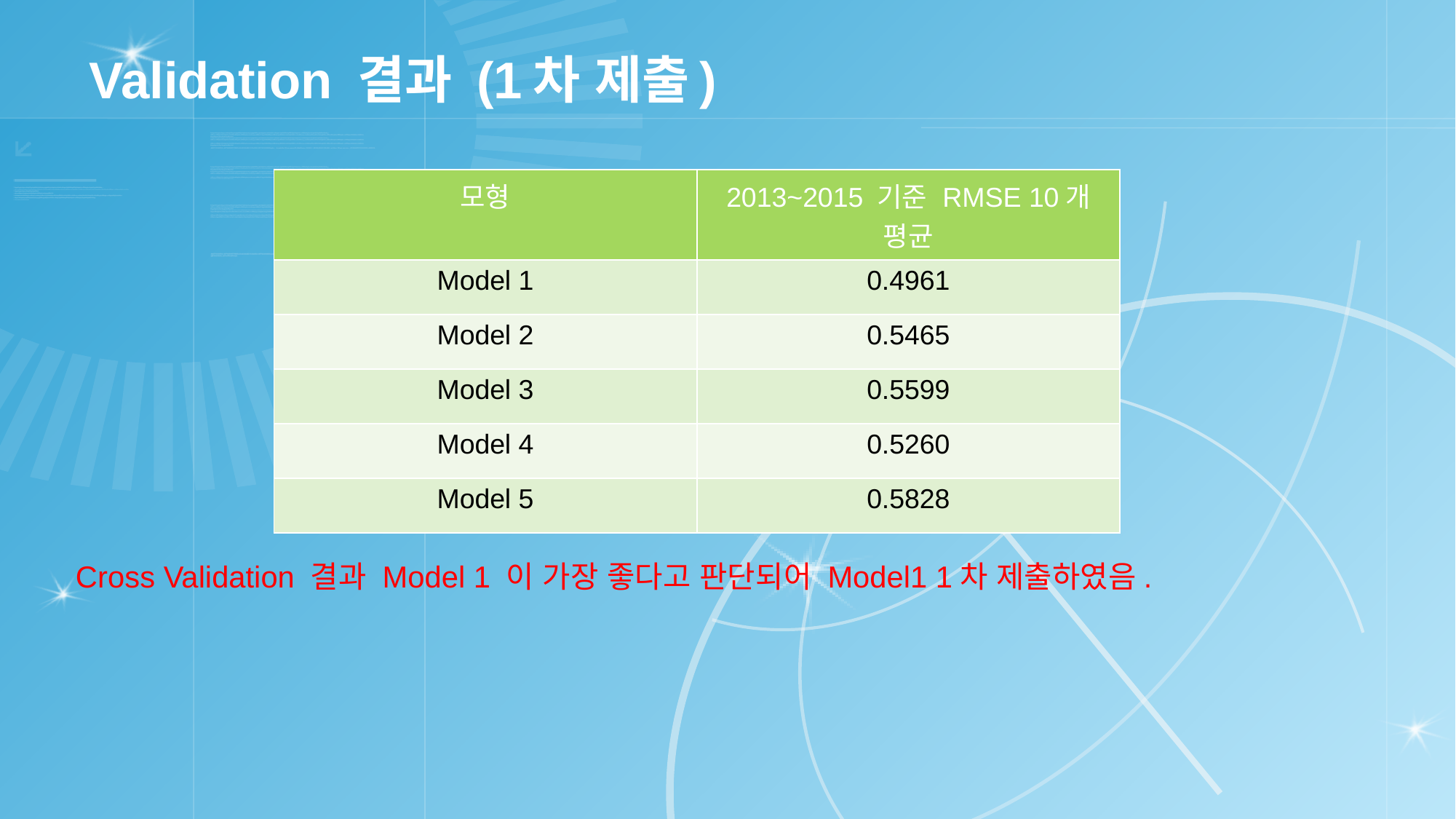

# Validation 결과 (1차 제출)
| 모형 | 2013~2015 기준 RMSE 10개 평균 |
| --- | --- |
| Model 1 | 0.4961 |
| Model 2 | 0.5465 |
| Model 3 | 0.5599 |
| Model 4 | 0.5260 |
| Model 5 | 0.5828 |
Cross Validation 결과 Model 1 이 가장 좋다고 판단되어 Model1 1차 제출하였음.